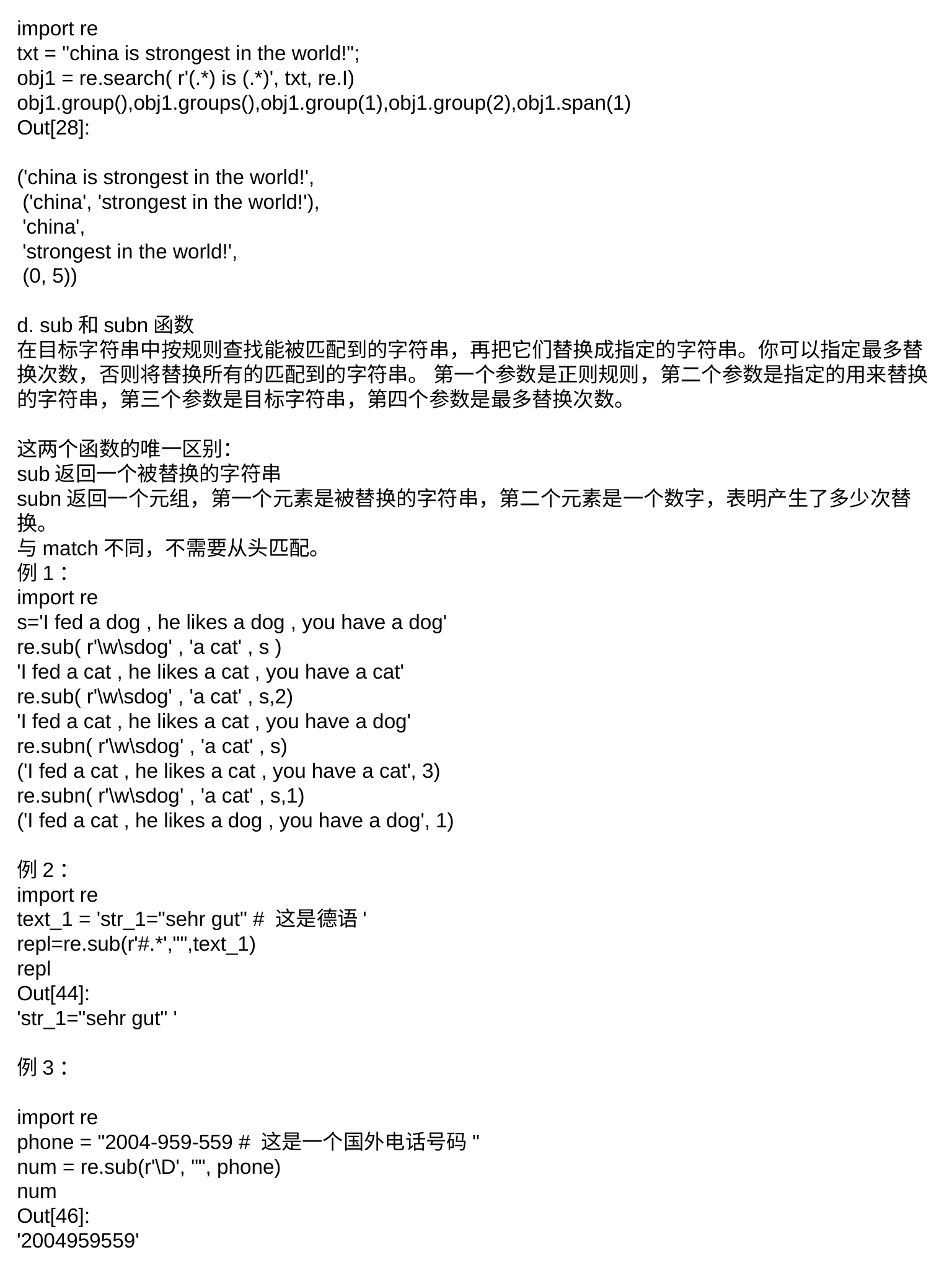

import re
txt = "china is strongest in the world!";
obj1 = re.search( r'(.*) is (.*)', txt, re.I)
obj1.group(),obj1.groups(),obj1.group(1),obj1.group(2),obj1.span(1)
Out[28]:

('china is strongest in the world!',
 ('china', 'strongest in the world!'),
 'china',
 'strongest in the world!',
 (0, 5))

d. sub和subn函数
在目标字符串中按规则查找能被匹配到的字符串，再把它们替换成指定的字符串。你可以指定最多替换次数，否则将替换所有的匹配到的字符串。 第一个参数是正则规则，第二个参数是指定的用来替换的字符串，第三个参数是目标字符串，第四个参数是最多替换次数。

这两个函数的唯一区别：
sub返回一个被替换的字符串
subn返回一个元组，第一个元素是被替换的字符串，第二个元素是一个数字，表明产生了多少次替换。
与match不同，不需要从头匹配。
例1：
import re
s='I fed a dog , he likes a dog , you have a dog'
re.sub( r'\w\sdog' , 'a cat' , s )
'I fed a cat , he likes a cat , you have a cat'
re.sub( r'\w\sdog' , 'a cat' , s,2)
'I fed a cat , he likes a cat , you have a dog'
re.subn( r'\w\sdog' , 'a cat' , s)
('I fed a cat , he likes a cat , you have a cat', 3)
re.subn( r'\w\sdog' , 'a cat' , s,1)
('I fed a cat , he likes a dog , you have a dog', 1)

例2：
import re
text_1 = 'str_1="sehr gut" # 这是德语'
repl=re.sub(r'#.*',"",text_1)
repl
Out[44]:
'str_1="sehr gut" '

例3：

import re
phone = "2004-959-559 # 这是一个国外电话号码"
num = re.sub(r'\D', "", phone)
num
Out[46]:
'2004959559'